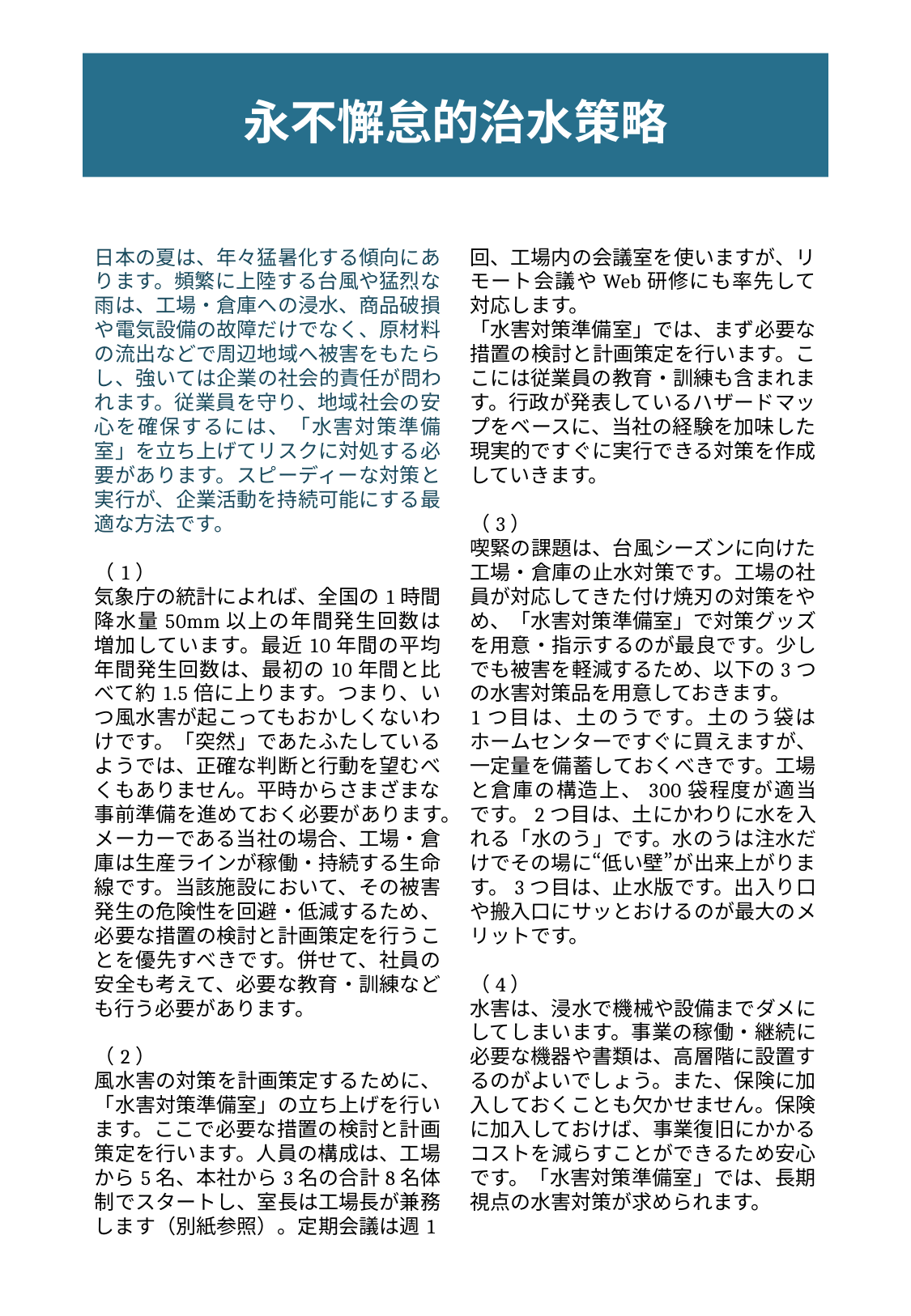

永不懈怠的治水策略
日本の夏は、年々猛暑化する傾向にあります。頻繁に上陸する台風や猛烈な雨は、工場・倉庫への浸水、商品破損や電気設備の故障だけでなく、原材料の流出などで周辺地域へ被害をもたらし、強いては企業の社会的責任が問われます。従業員を守り、地域社会の安心を確保するには、「水害対策準備室」を立ち上げてリスクに対処する必要があります。スピーディーな対策と実行が、企業活動を持続可能にする最適な方法です。

（1）
気象庁の統計によれば、全国の1時間降水量50mm以上の年間発生回数は増加しています。最近10年間の平均年間発生回数は、最初の10年間と比べて約1.5倍に上ります。つまり、いつ風水害が起こってもおかしくないわけです。「突然」であたふたしているようでは、正確な判断と行動を望むべくもありません。平時からさまざまな事前準備を進めておく必要があります。
メーカーである当社の場合、工場・倉庫は生産ラインが稼働・持続する生命線です。当該施設において、その被害発生の危険性を回避・低減するため、必要な措置の検討と計画策定を行うことを優先すべきです。併せて、社員の安全も考えて、必要な教育・訓練なども行う必要があります。

（2）
風水害の対策を計画策定するために、「水害対策準備室」の立ち上げを行います。ここで必要な措置の検討と計画策定を行います。人員の構成は、工場から5名、本社から3名の合計8名体制でスタートし、室長は工場長が兼務します（別紙参照）。定期会議は週1回、工場内の会議室を使いますが、リモート会議やWeb研修にも率先して対応します。
「水害対策準備室」では、まず必要な措置の検討と計画策定を行います。ここには従業員の教育・訓練も含まれます。行政が発表しているハザードマップをベースに、当社の経験を加味した現実的ですぐに実行できる対策を作成していきます。

（3）
喫緊の課題は、台風シーズンに向けた工場・倉庫の止水対策です。工場の社員が対応してきた付け焼刃の対策をやめ、「水害対策準備室」で対策グッズを用意・指示するのが最良です。少しでも被害を軽減するため、以下の3つの水害対策品を用意しておきます。
1つ目は、土のうです。土のう袋はホームセンターですぐに買えますが、一定量を備蓄しておくべきです。工場と倉庫の構造上、300袋程度が適当です。2つ目は、土にかわりに水を入れる「水のう」です。水のうは注水だけでその場に“低い壁”が出来上がります。3つ目は、止水版です。出入り口や搬入口にサッとおけるのが最大のメリットです。

（4）
水害は、浸水で機械や設備までダメにしてしまいます。事業の稼働・継続に必要な機器や書類は、高層階に設置するのがよいでしょう。また、保険に加入しておくことも欠かせません。保険に加入しておけば、事業復旧にかかるコストを減らすことができるため安心です。「水害対策準備室」では、長期視点の水害対策が求められます。